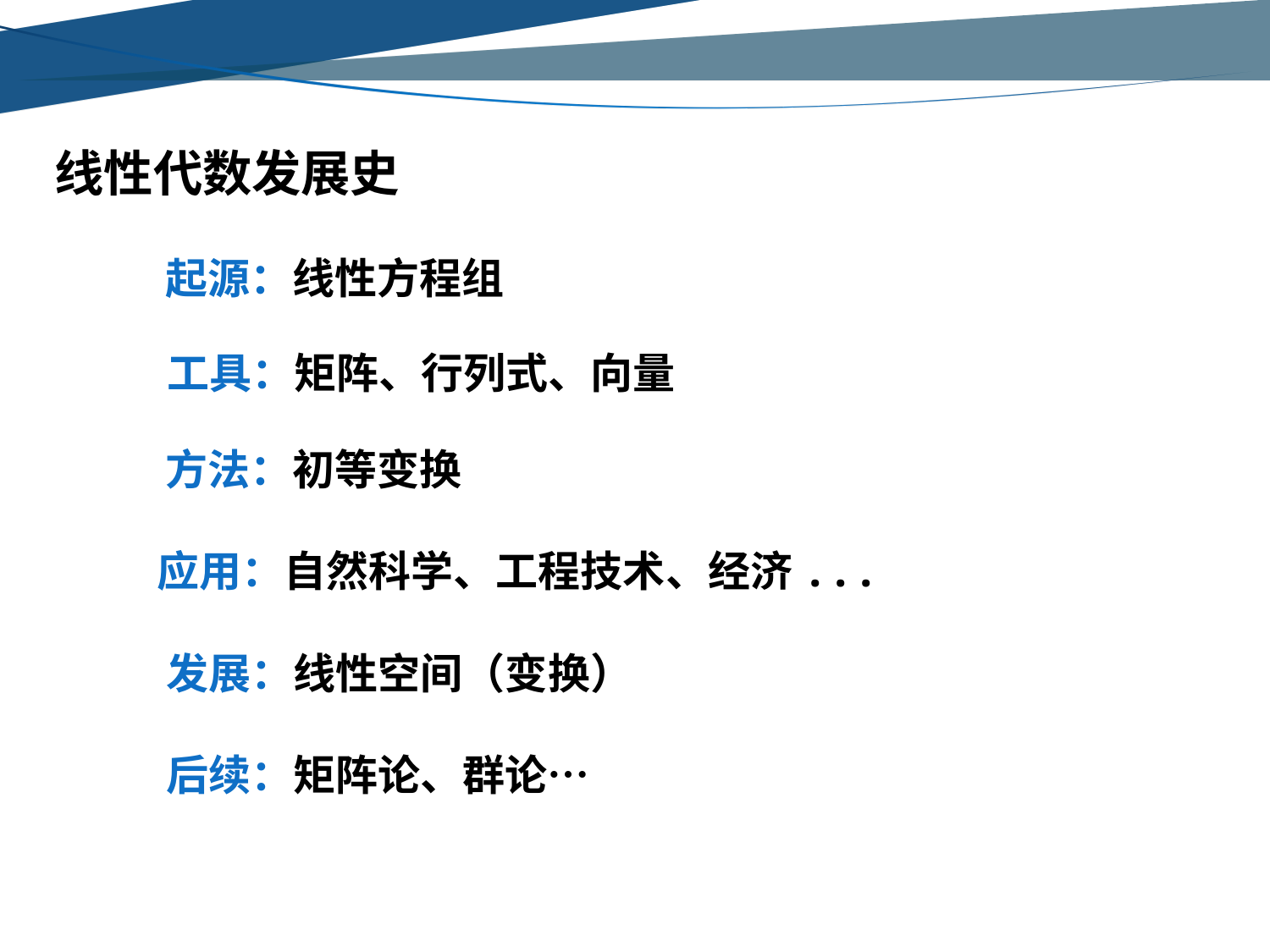

线性代数发展史
起源：线性方程组
工具：矩阵、行列式、向量
方法：初等变换
应用：自然科学、工程技术、经济...
发展：线性空间（变换）
后续：矩阵论、群论…